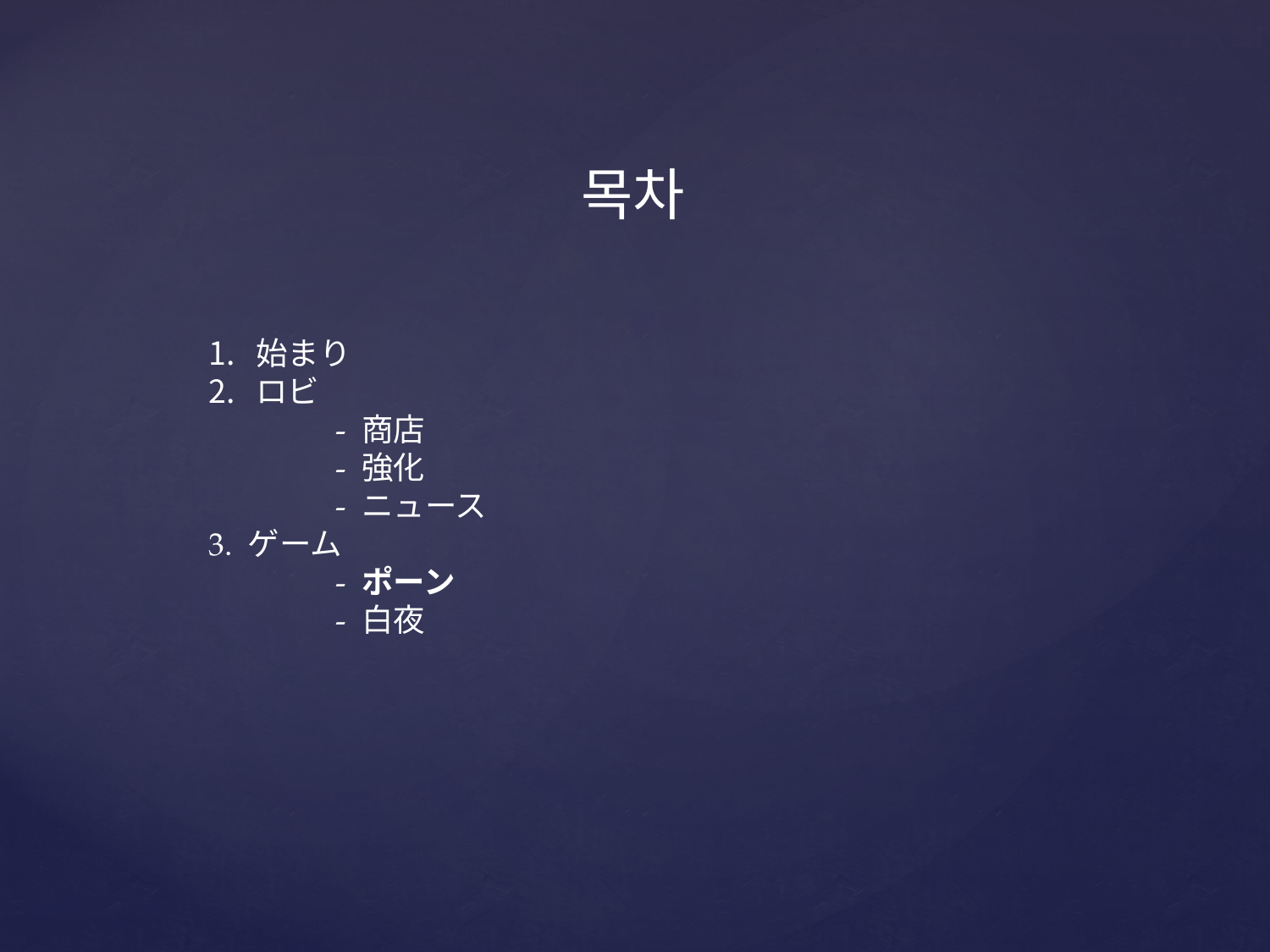

목차
始まり
ロビ
	- 商店
	- 強化
	- ニュース
3. ゲーム
	- ポーン
	- 白夜